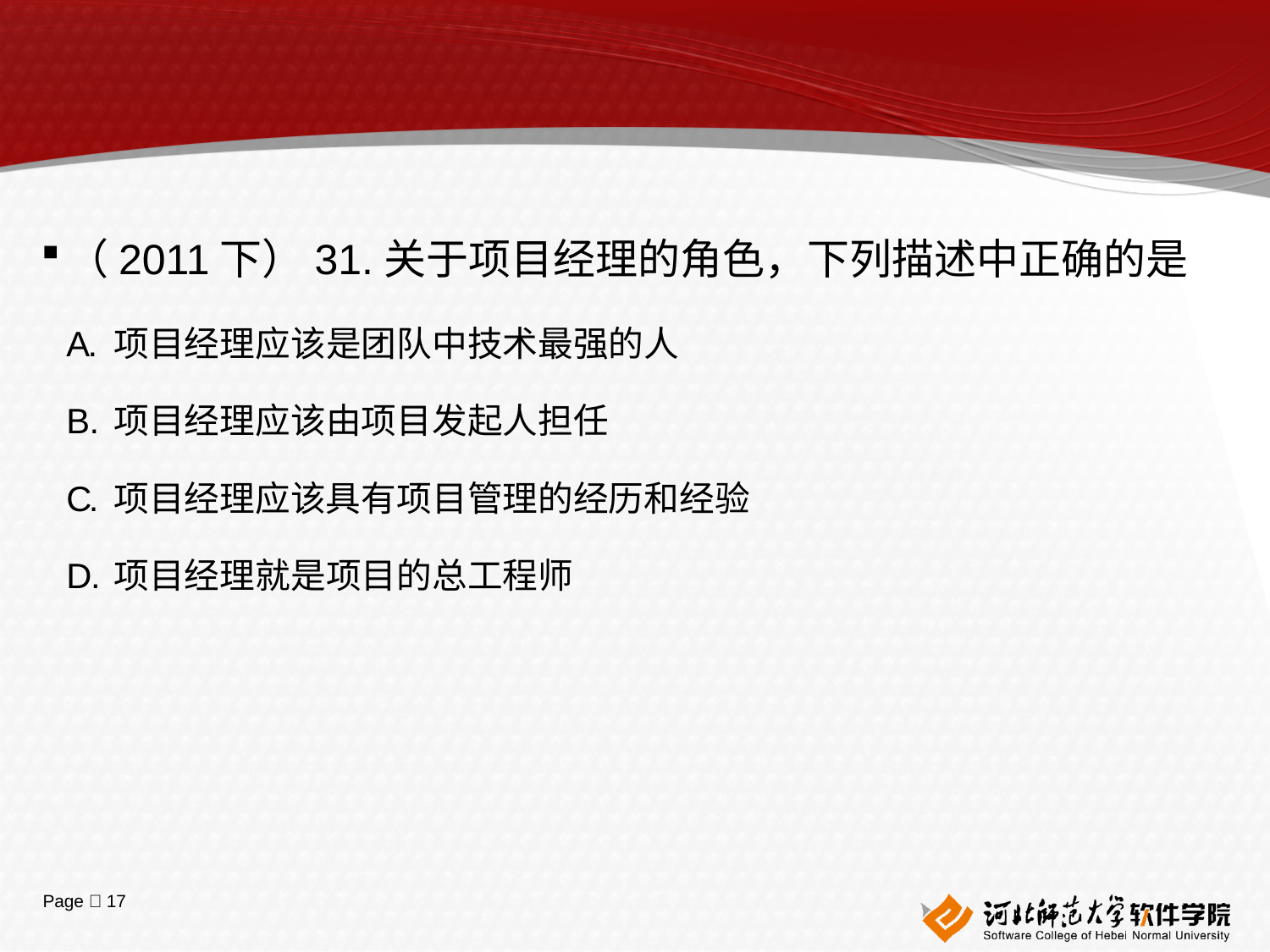

#
（2011下）31.关于项目经理的角色，下列描述中正确的是
项目经理应该是团队中技术最强的人
项目经理应该由项目发起人担任
项目经理应该具有项目管理的经历和经验
项目经理就是项目的总工程师